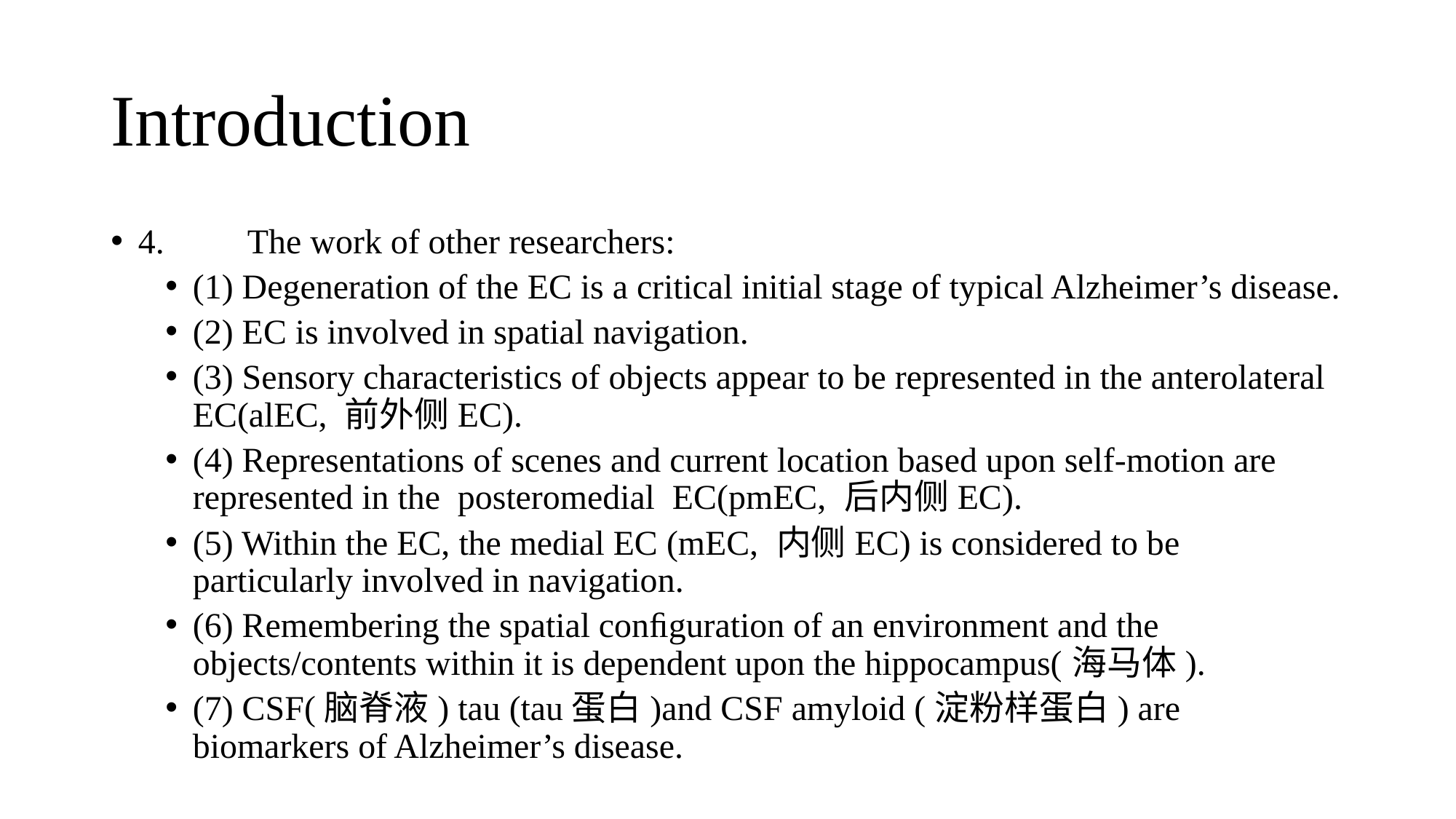

# Introduction
4.	The work of other researchers:
(1) Degeneration of the EC is a critical initial stage of typical Alzheimer’s disease.
(2) EC is involved in spatial navigation.
(3) Sensory characteristics of objects appear to be represented in the anterolateral EC(alEC, 前外侧EC).
(4) Representations of scenes and current location based upon self-motion are represented in the  posteromedial  EC(pmEC, 后内侧EC).
(5) Within the EC, the medial EC (mEC, 内侧EC) is considered to be particularly involved in navigation.
(6) Remembering the spatial conﬁguration of an environment and the objects/contents within it is dependent upon the hippocampus(海马体).
(7) CSF(脑脊液) tau (tau蛋白)and CSF amyloid (淀粉样蛋白) are  biomarkers of Alzheimer’s disease.